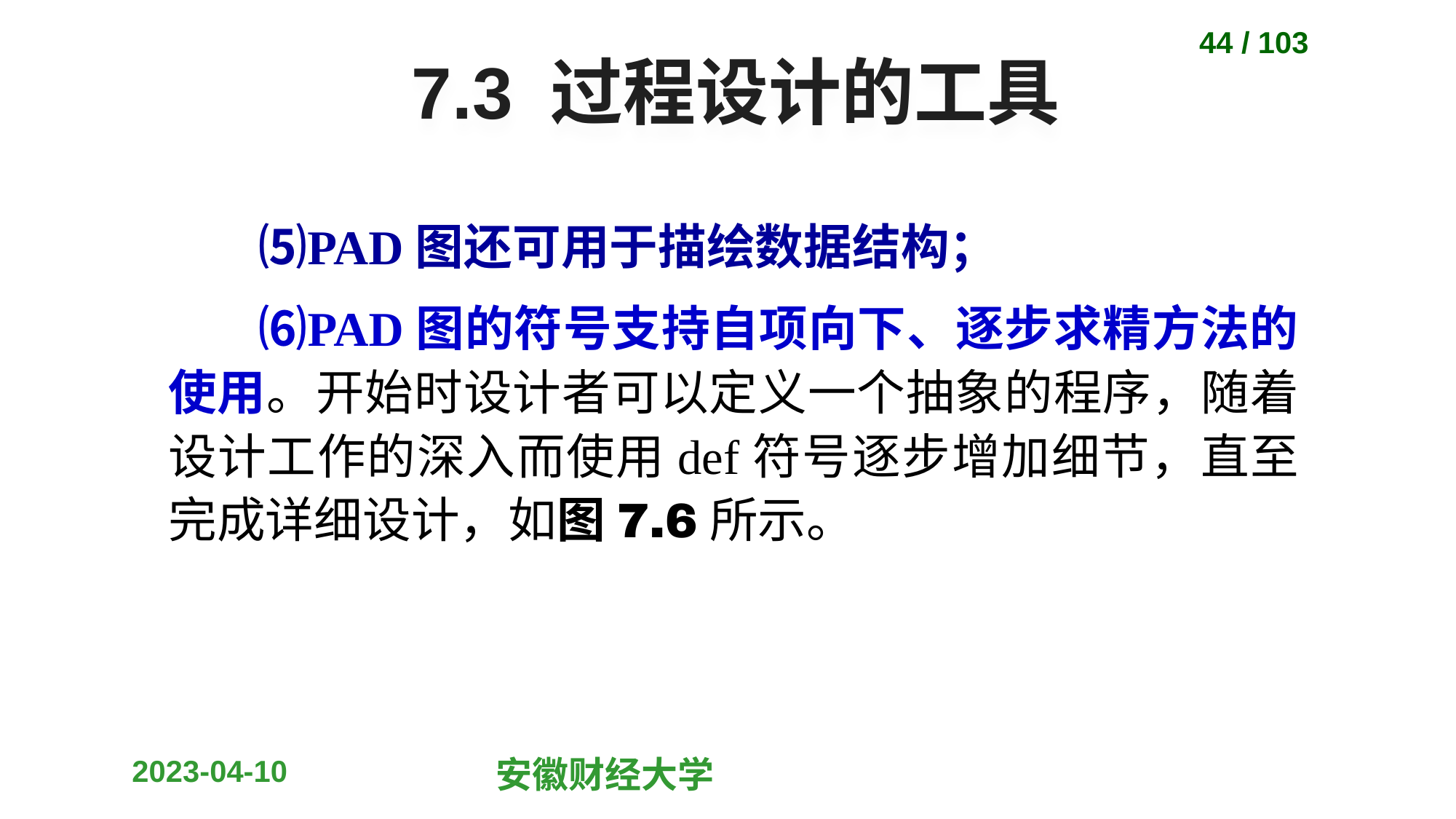

44 / 103
# 7.3 过程设计的工具
⑸PAD图还可用于描绘数据结构；
⑹PAD图的符号支持自项向下、逐步求精方法的使用。开始时设计者可以定义一个抽象的程序，随着设计工作的深入而使用def符号逐步增加细节，直至完成详细设计，如图7.6所示。
2023-04-10
安徽财经大学